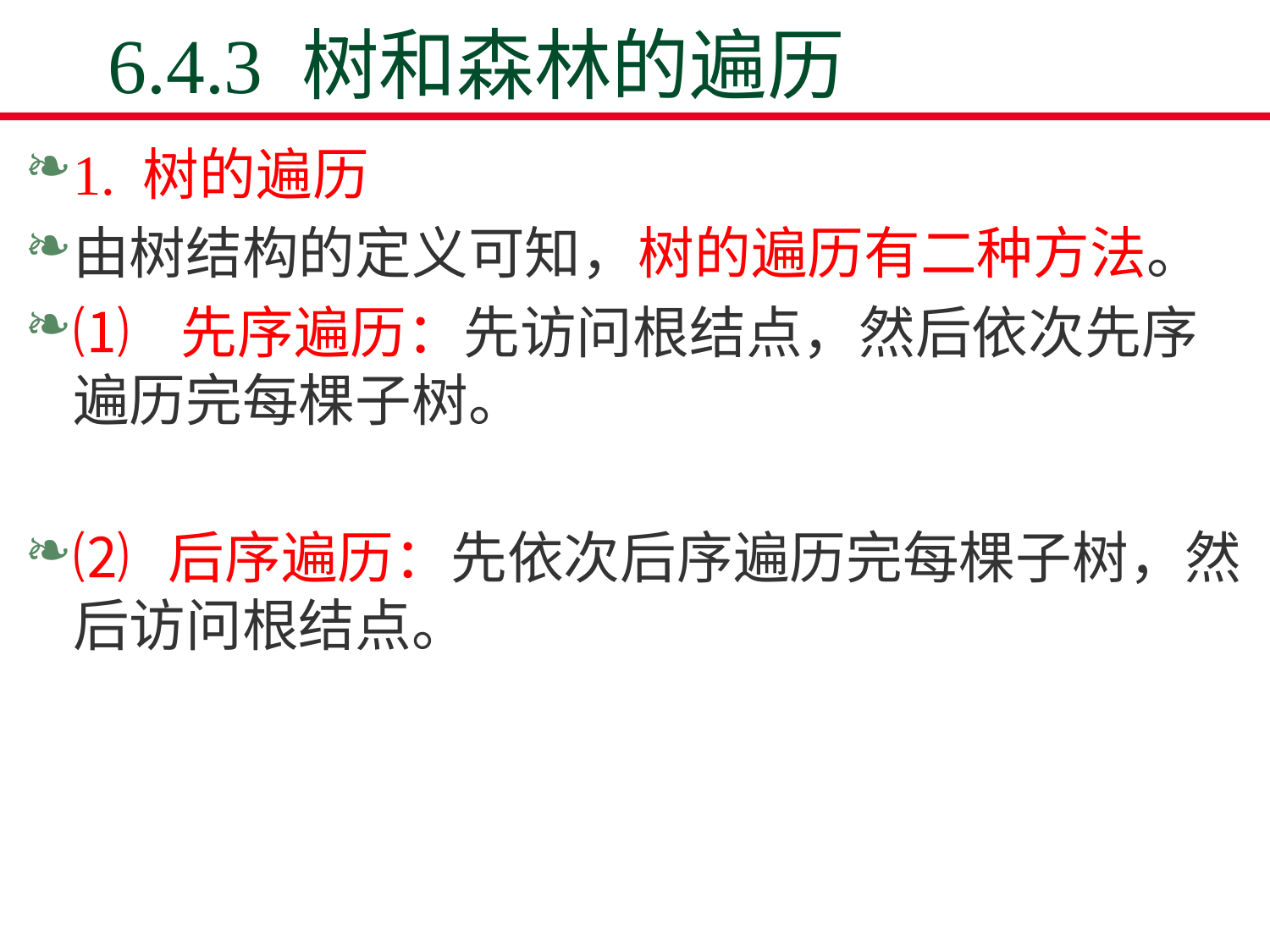

# 6.4.3 树和森林的遍历
1. 树的遍历
由树结构的定义可知，树的遍历有二种方法。
⑴   先序遍历：先访问根结点，然后依次先序遍历完每棵子树。

⑵  后序遍历：先依次后序遍历完每棵子树，然后访问根结点。